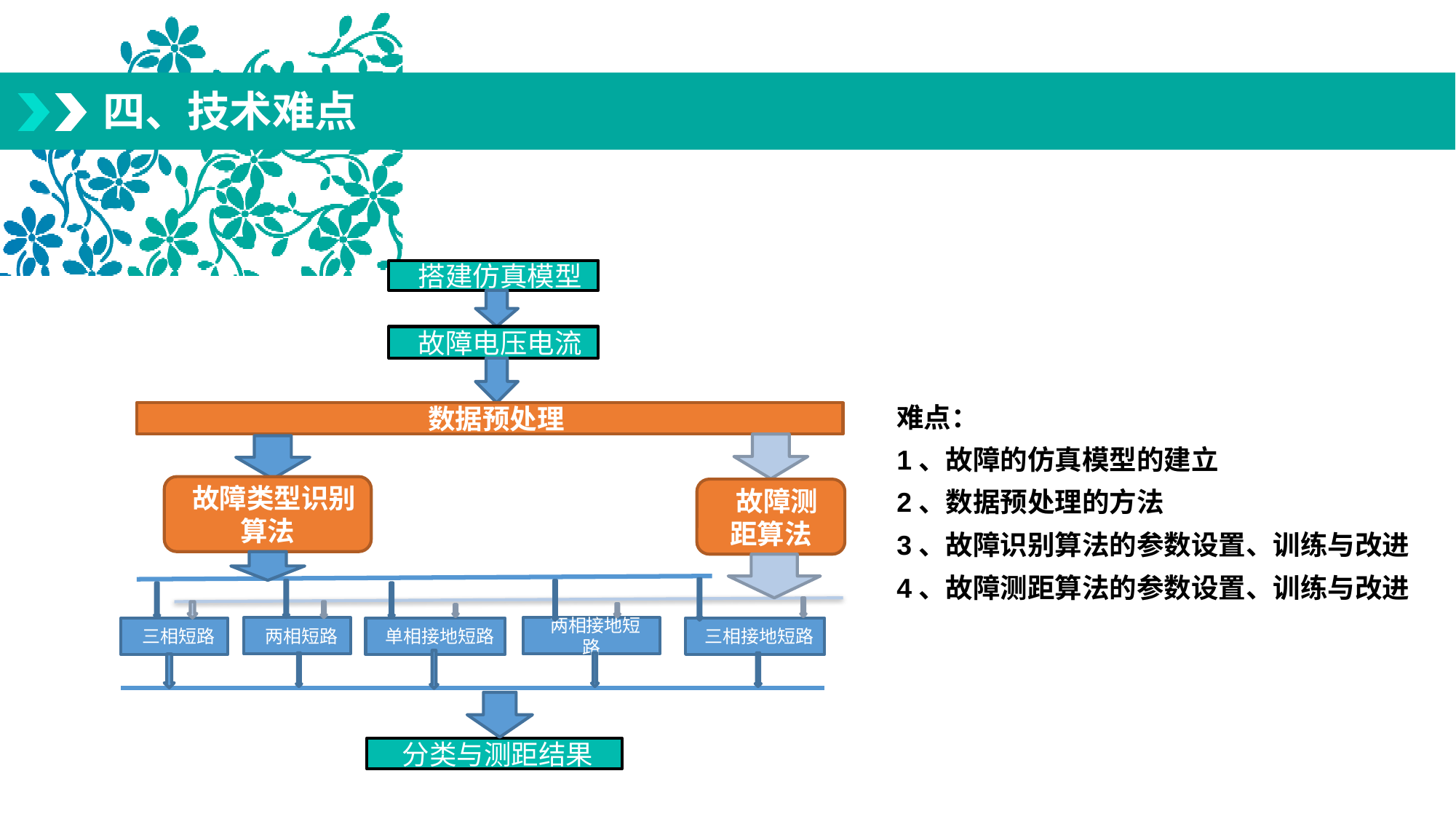

四、技术难点
 搭建仿真模型

 故障电压电流

难点：
1、故障的仿真模型的建立
2、数据预处理的方法
3、故障识别算法的参数设置、训练与改进
4、故障测距算法的参数设置、训练与改进

 数据预处理

 故障类型识别算法
 故障测距算法

 两相短路
 两相接地短路
 单相接地短路
 三相短路
 三相接地短路

 分类与测距结果